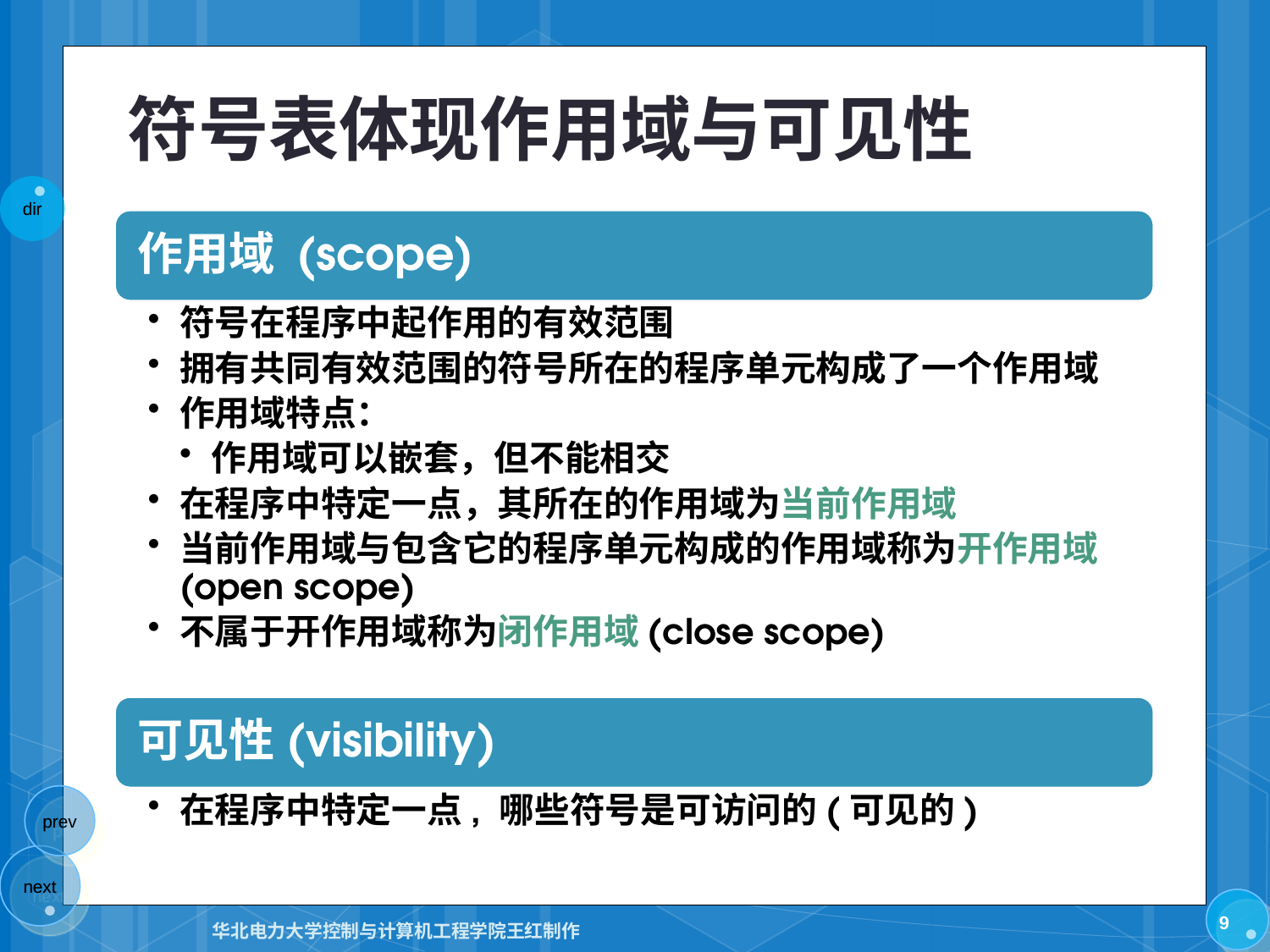

# 符号表体现作用域与可见性
作用域 (scope)
符号在程序中起作用的有效范围
拥有共同有效范围的符号所在的程序单元构成了一个作用域
作用域特点：
作用域可以嵌套，但不能相交
在程序中特定一点，其所在的作用域为当前作用域
当前作用域与包含它的程序单元构成的作用域称为开作用域(open scope)
不属于开作用域称为闭作用域(close scope)
可见性(visibility)
在程序中特定一点, 哪些符号是可访问的(可见的)
9
华北电力大学控制与计算机工程学院王红制作